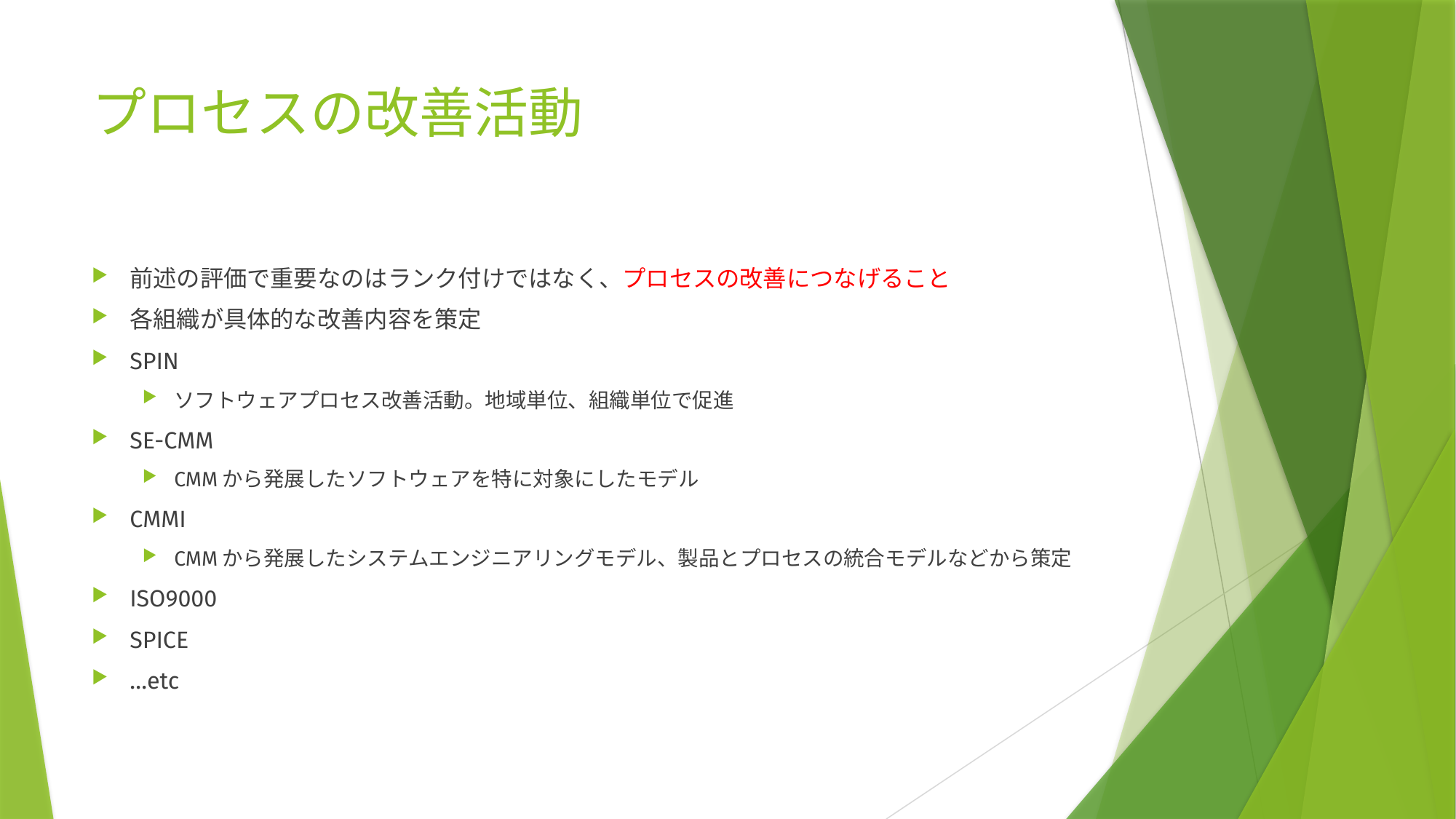

# プロセスの改善活動
前述の評価で重要なのはランク付けではなく、プロセスの改善につなげること
各組織が具体的な改善内容を策定
SPIN
ソフトウェアプロセス改善活動。地域単位、組織単位で促進
SE-CMM
CMMから発展したソフトウェアを特に対象にしたモデル
CMMI
CMMから発展したシステムエンジニアリングモデル、製品とプロセスの統合モデルなどから策定
ISO9000
SPICE
…etc